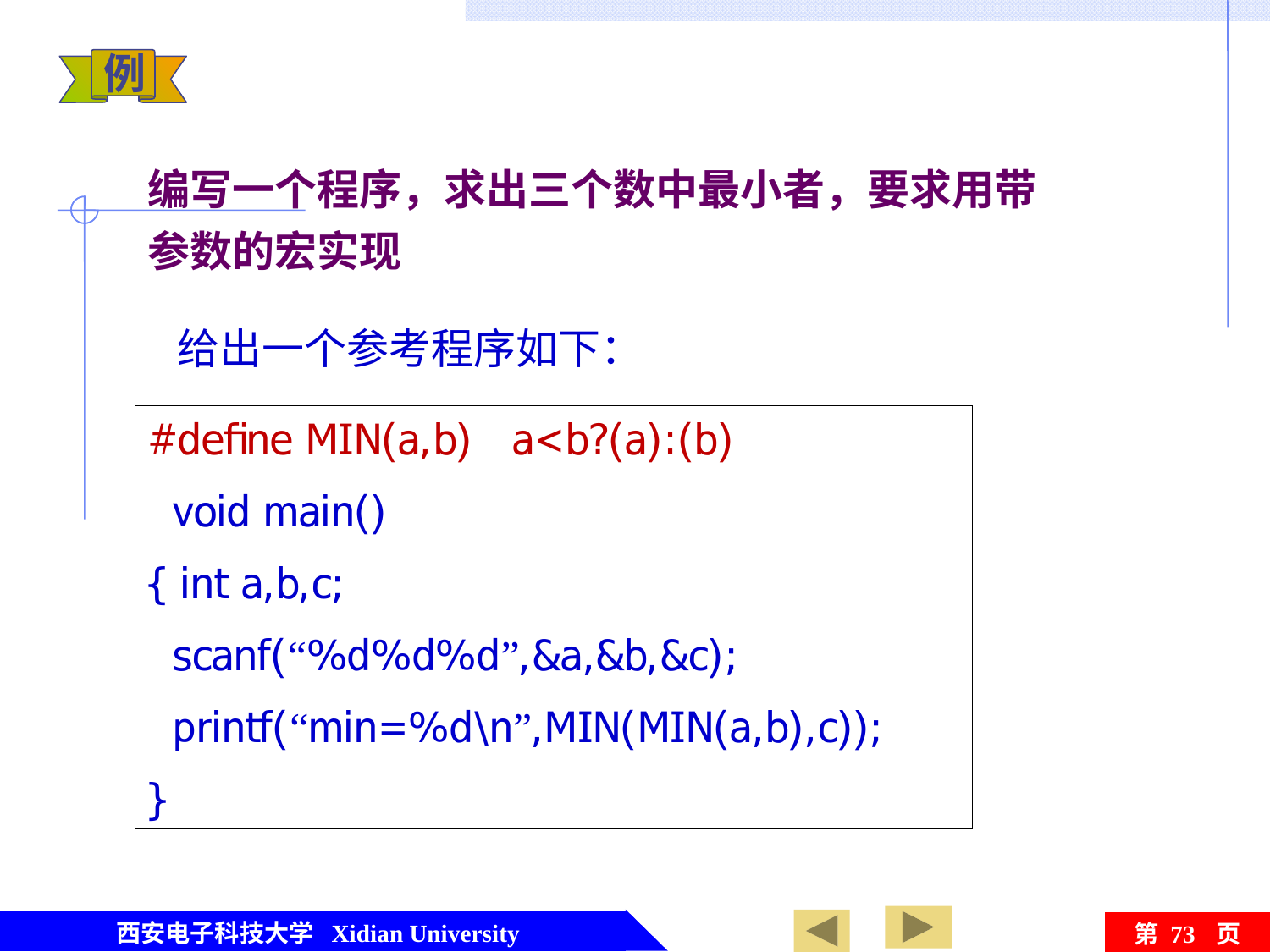

例
编写一个程序，求出三个数中最小者，要求用带
参数的宏实现
给出一个参考程序如下：
#define MIN(a,b)   a<b?(a):(b)
  void main()
{ int a,b,c;
  scanf(“%d%d%d”,&a,&b,&c);
  printf(“min=%d\n”,MIN(MIN(a,b),c));
}